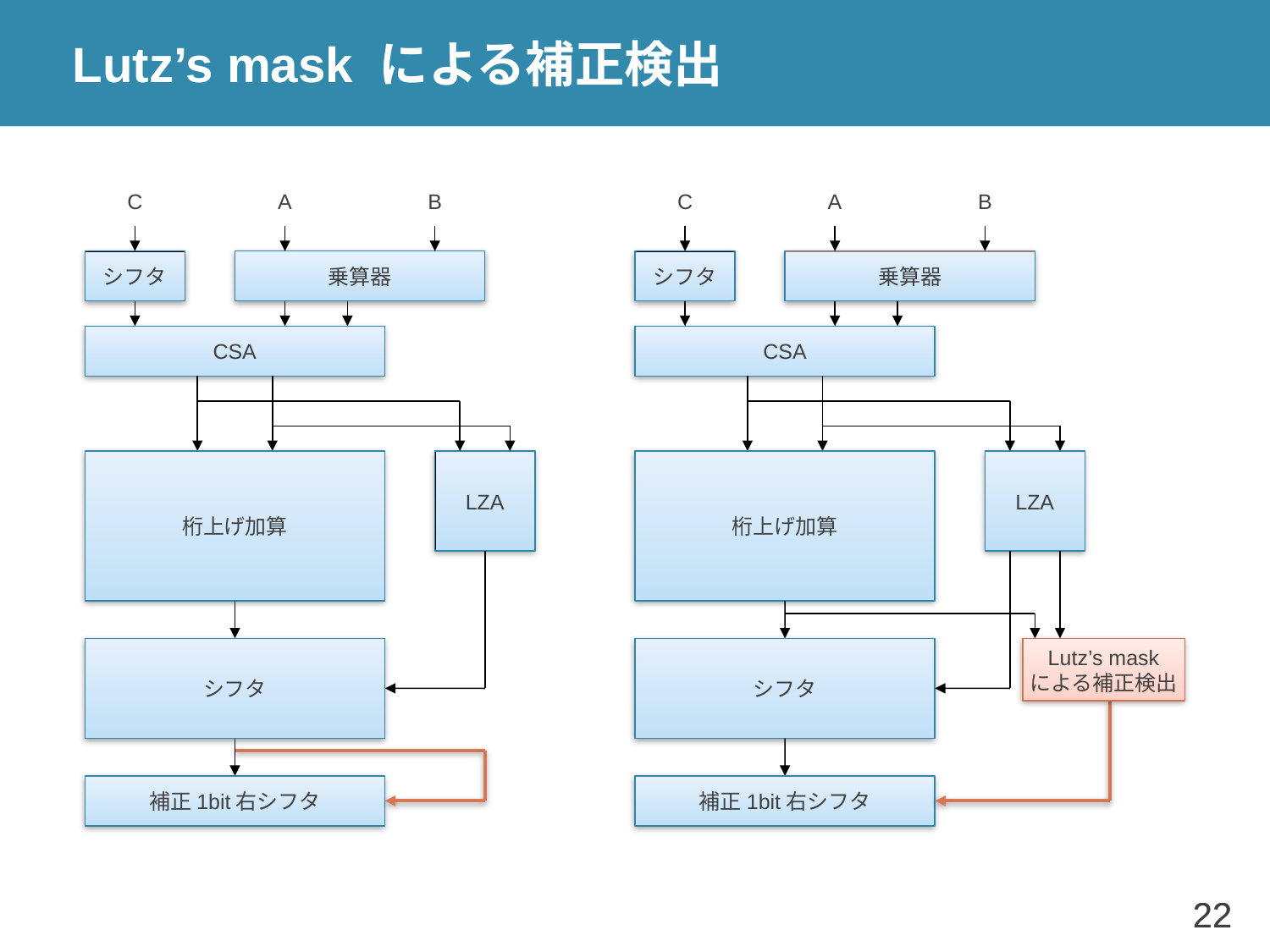

# Lutz’s mask による補正検出
C
A
B
C
A
B
シフタ
乗算器
シフタ
乗算器
CSA
CSA
LZA
LZA
桁上げ加算
桁上げ加算
シフタ
シフタ
Lutz’s mask
による補正検出
補正1bit右シフタ
補正1bit右シフタ